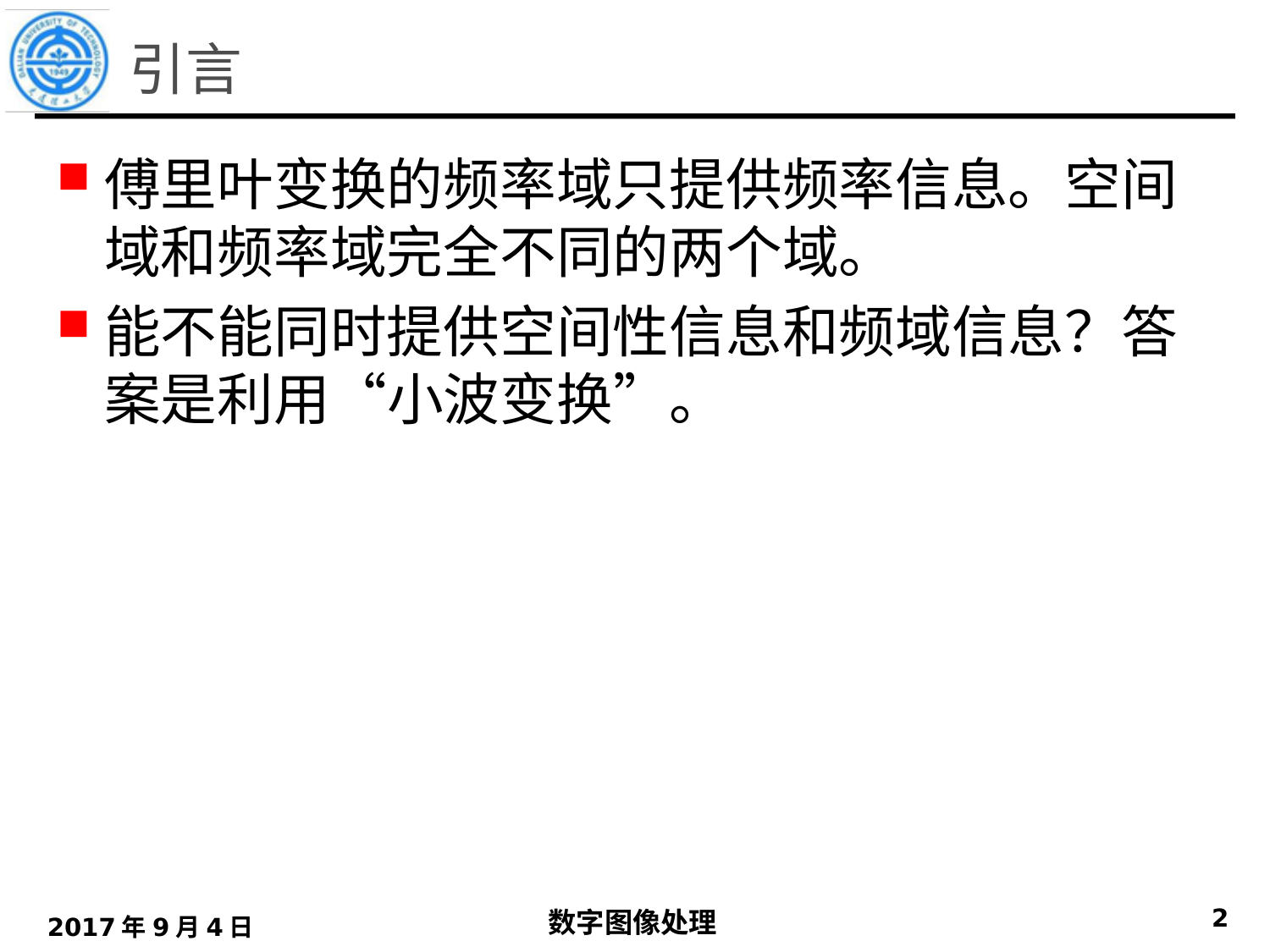

# 引言
傅里叶变换的频率域只提供频率信息。空间域和频率域完全不同的两个域。
能不能同时提供空间性信息和频域信息？答案是利用“小波变换”。